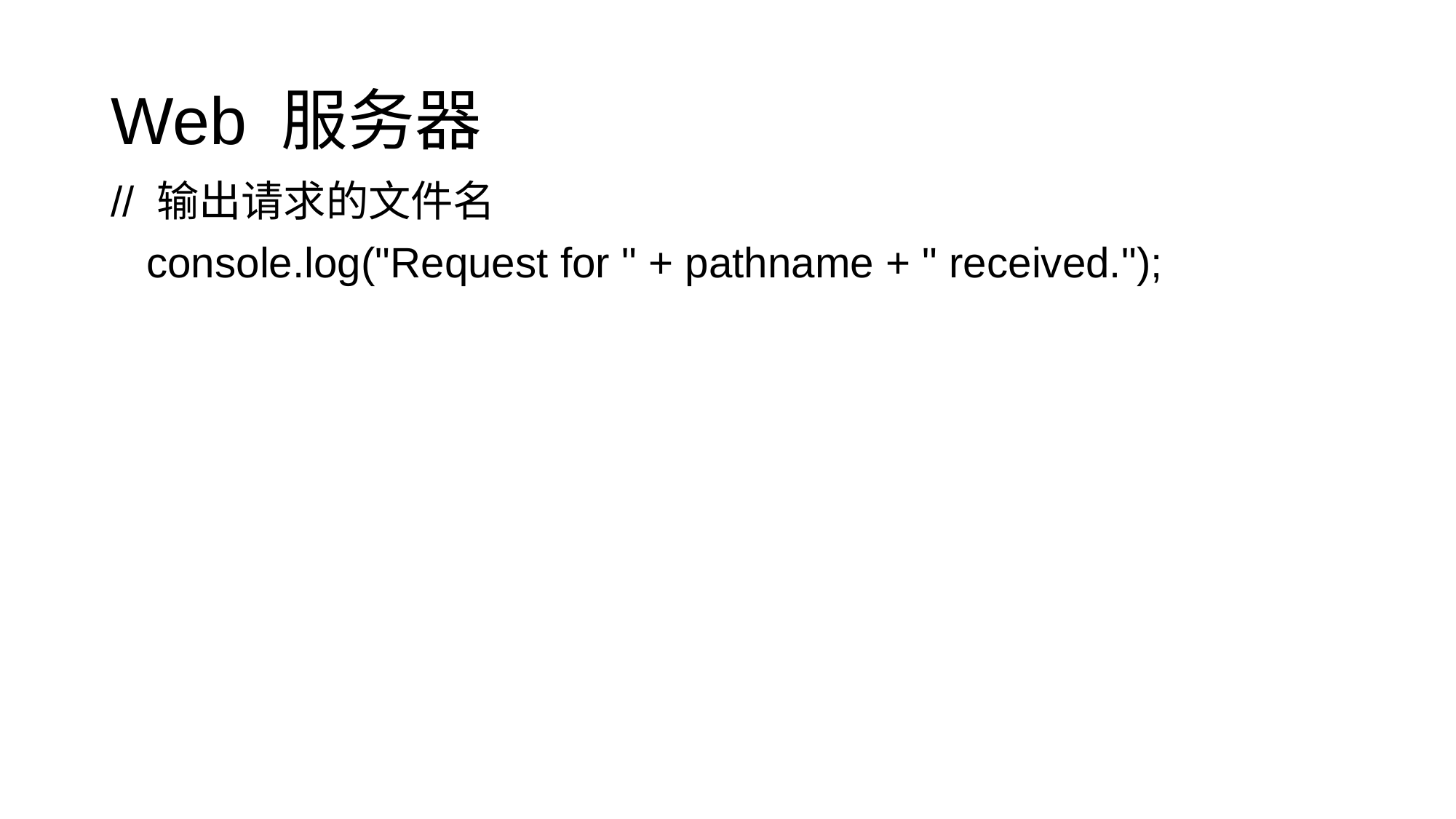

# Web 服务器
// 输出请求的文件名
   console.log("Request for " + pathname + " received.");